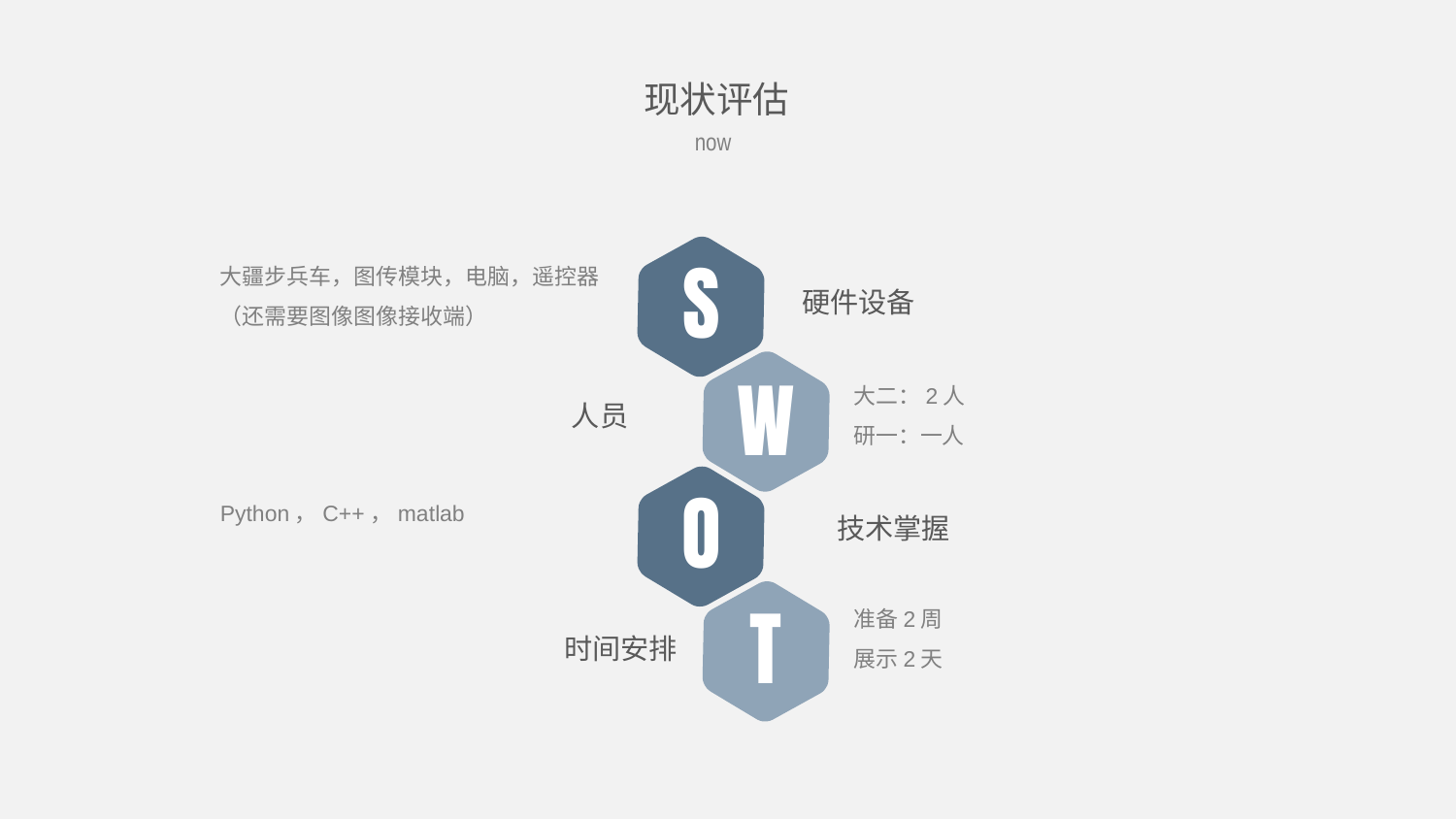

现状评估
now
大疆步兵车，图传模块，电脑，遥控器（还需要图像图像接收端）

S
硬件设备

W
大二：2人
研一：一人
人员

O
Python，C++，matlab
技术掌握
准备2周
展示2天

T
时间安排